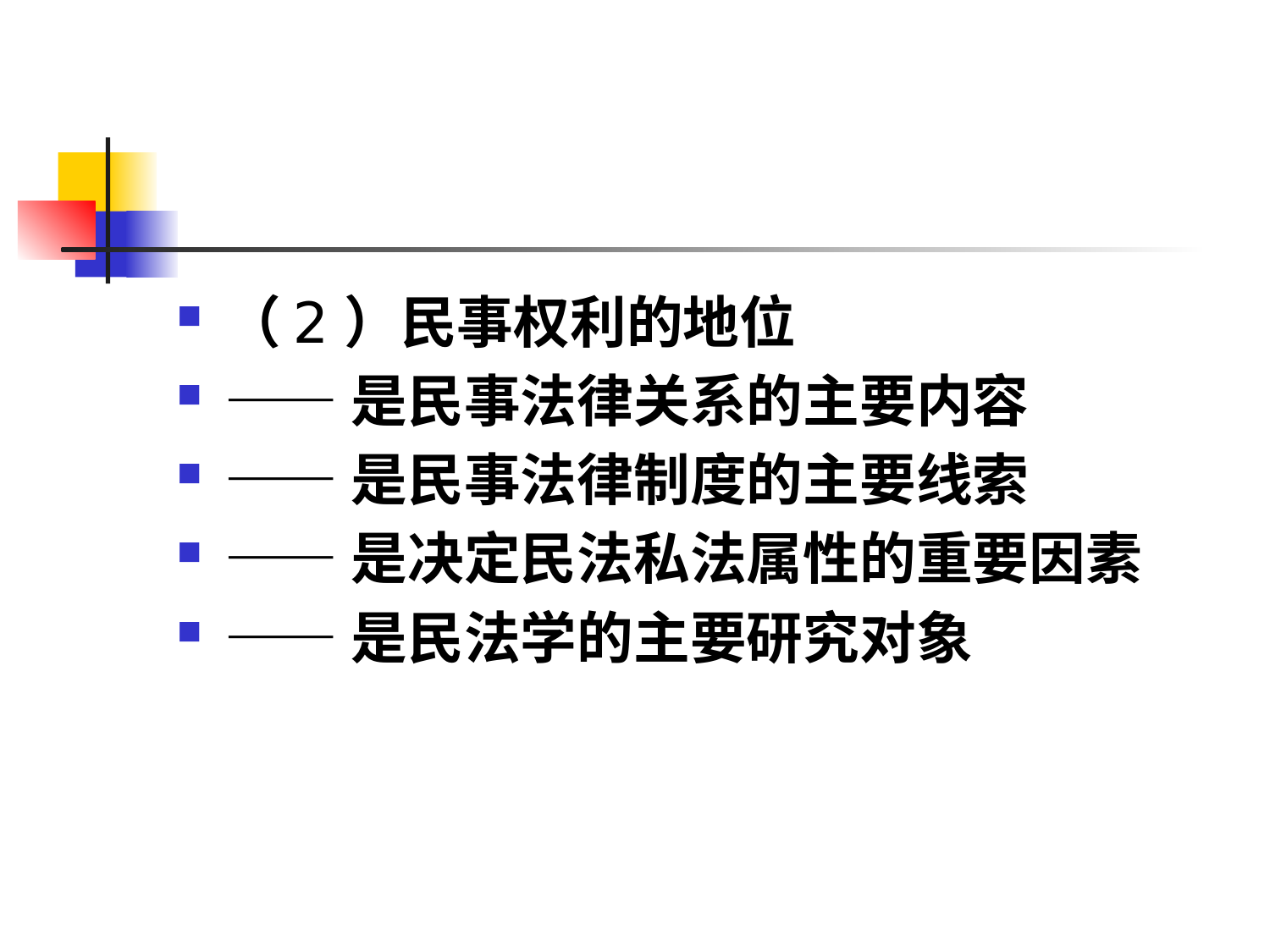

#
（2）民事权利的地位
——是民事法律关系的主要内容
——是民事法律制度的主要线索
——是决定民法私法属性的重要因素
——是民法学的主要研究对象